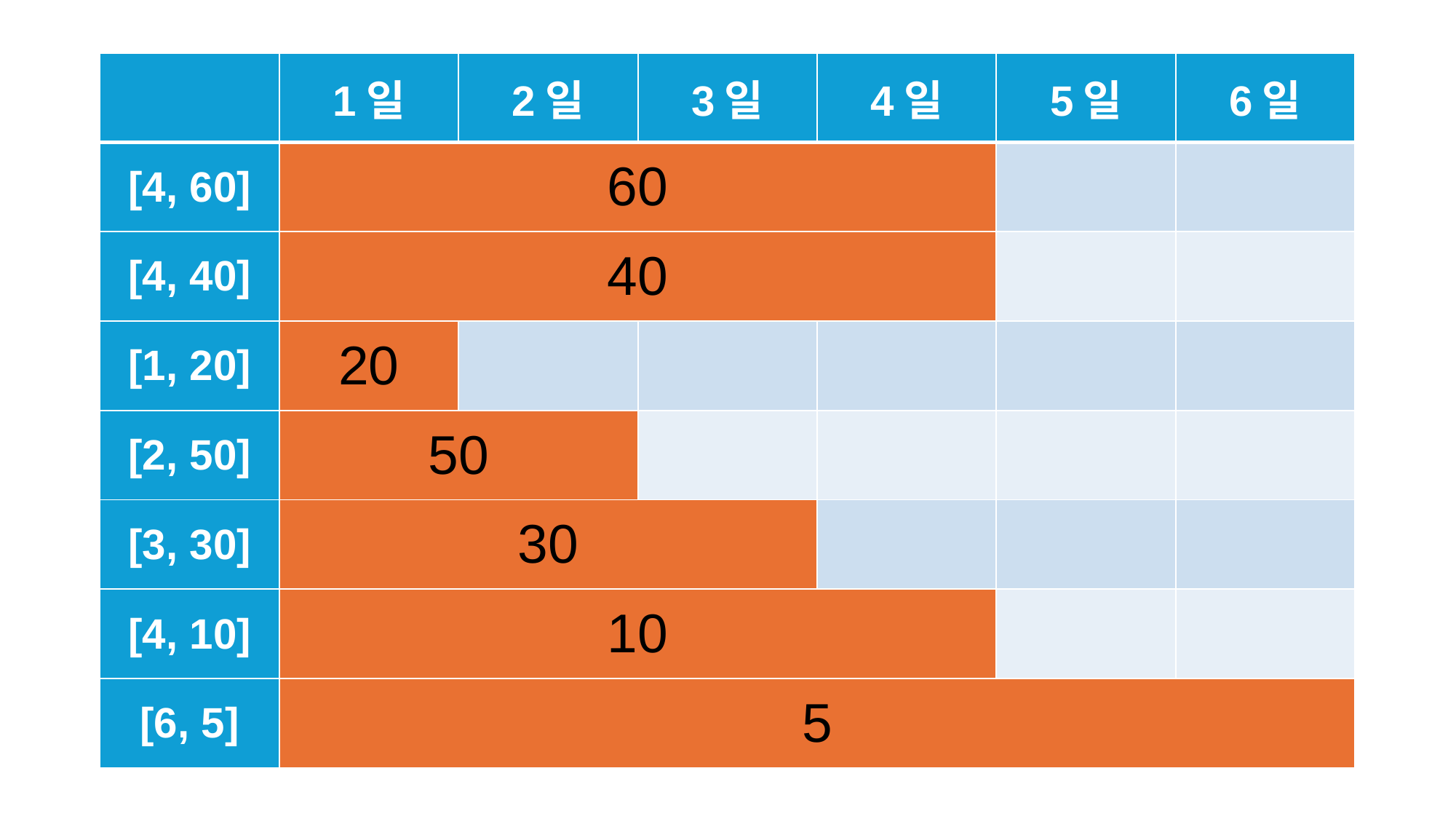

|  | 1일 | 2일 | 3일 | 4일 | 5일 | 6일 |
| --- | --- | --- | --- | --- | --- | --- |
| [4, 60] | 60 |  |  |  |  |  |
| [4, 40] | 40 |  |  |  |  |  |
| [1, 20] | 20 |  |  |  |  |  |
| [2, 50] | 50 |  |  |  |  |  |
| [3, 30] | 30 |  |  |  |  |  |
| [4, 10] | 10 |  |  |  |  |  |
| [6, 5] | 5 |  |  |  |  |  |